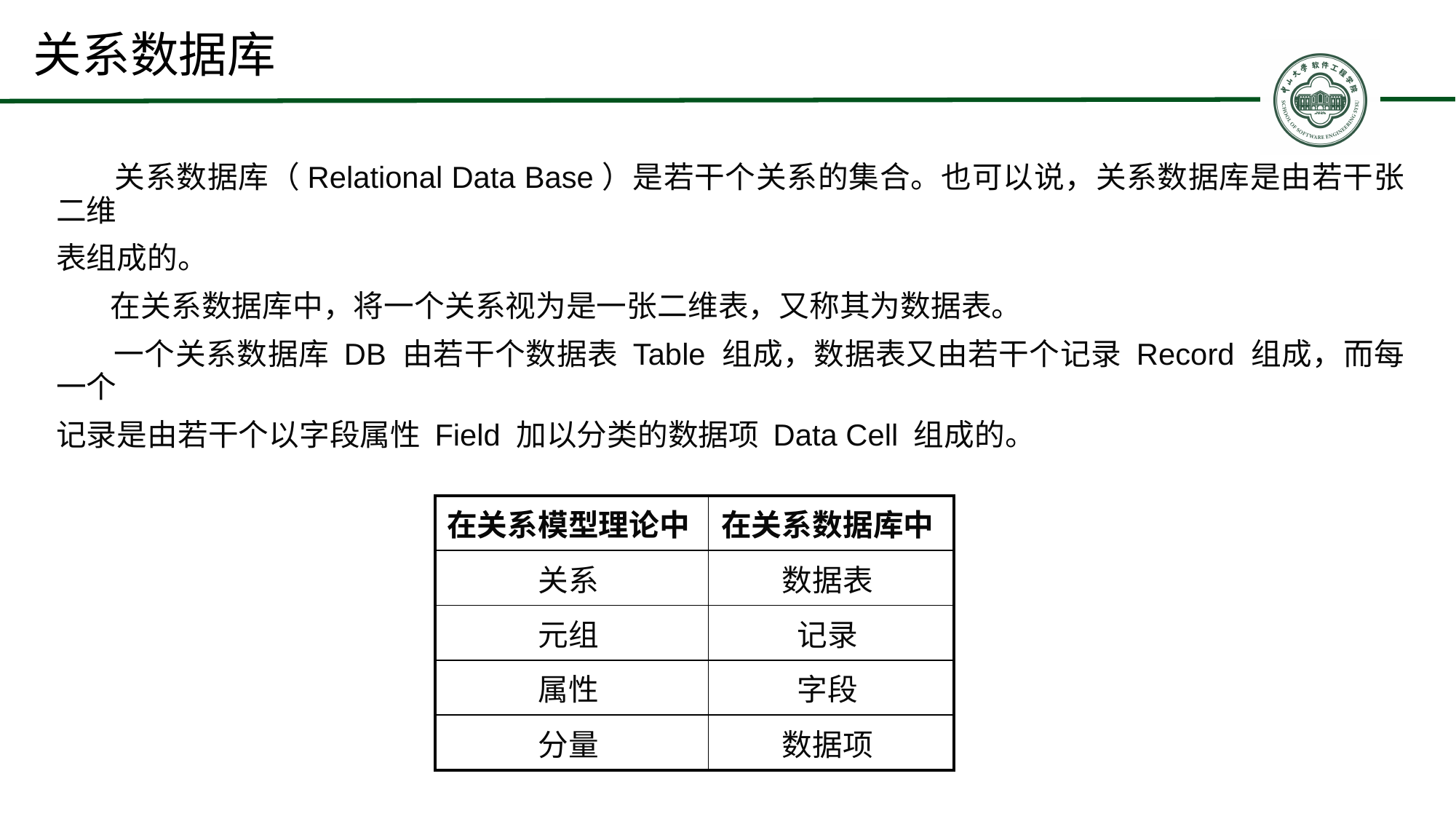

# 关系数据库
       关系数据库（Relational Data Base）是若干个关系的集合。也可以说，关系数据库是由若干张二维
表组成的。
       在关系数据库中，将一个关系视为是一张二维表，又称其为数据表。
       一个关系数据库 DB 由若干个数据表 Table 组成，数据表又由若干个记录 Record 组成，而每一个
记录是由若干个以字段属性 Field 加以分类的数据项 Data Cell 组成的。
| 在关系模型理论中 | 在关系数据库中 |
| --- | --- |
| 关系 | 数据表 |
| 元组 | 记录 |
| 属性 | 字段 |
| 分量 | 数据项 |